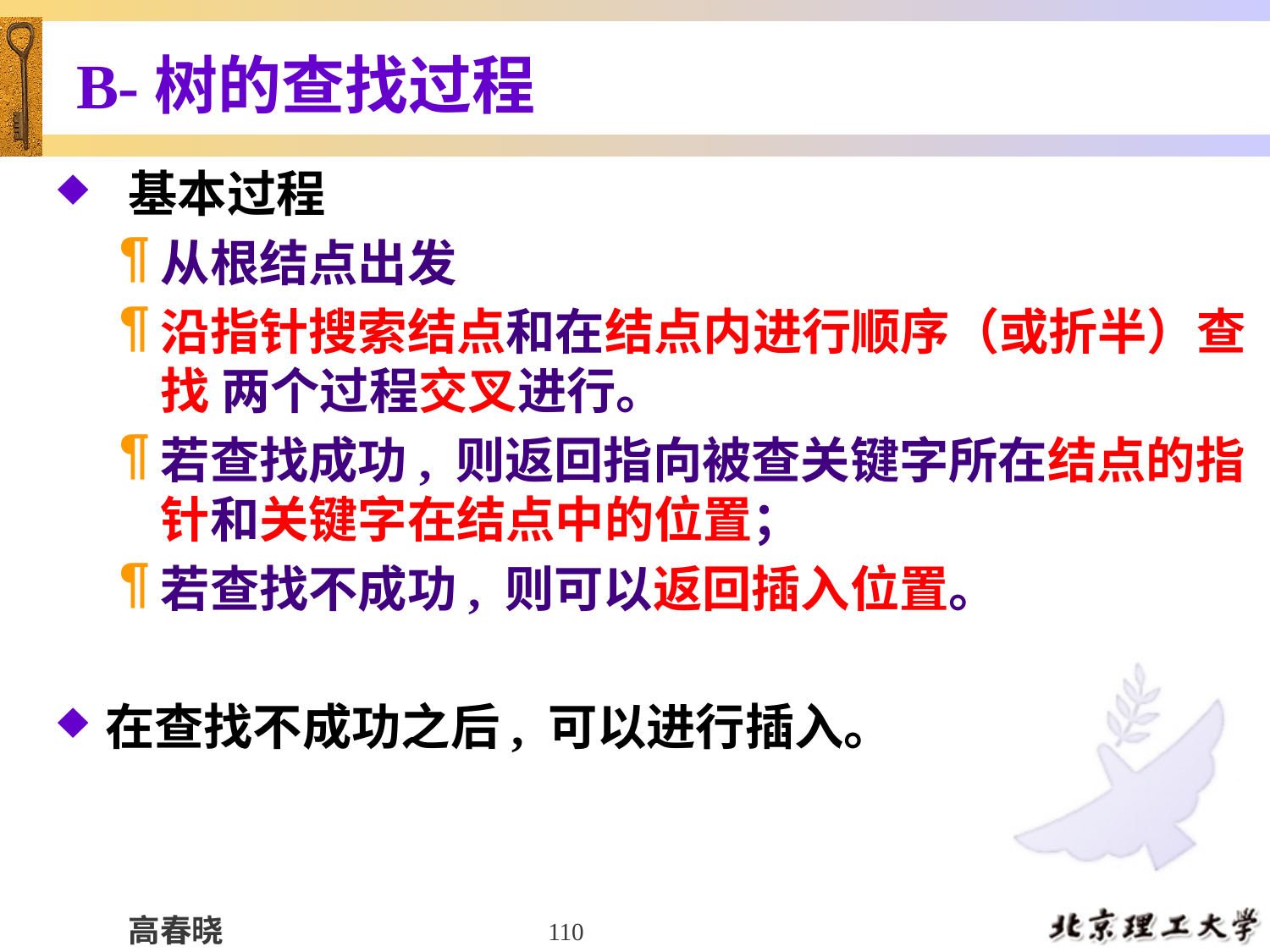

# B-树的查找过程
 基本过程
从根结点出发
沿指针搜索结点和在结点内进行顺序（或折半）查找 两个过程交叉进行。
若查找成功, 则返回指向被查关键字所在结点的指针和关键字在结点中的位置；
若查找不成功, 则可以返回插入位置。

在查找不成功之后, 可以进行插入。
110